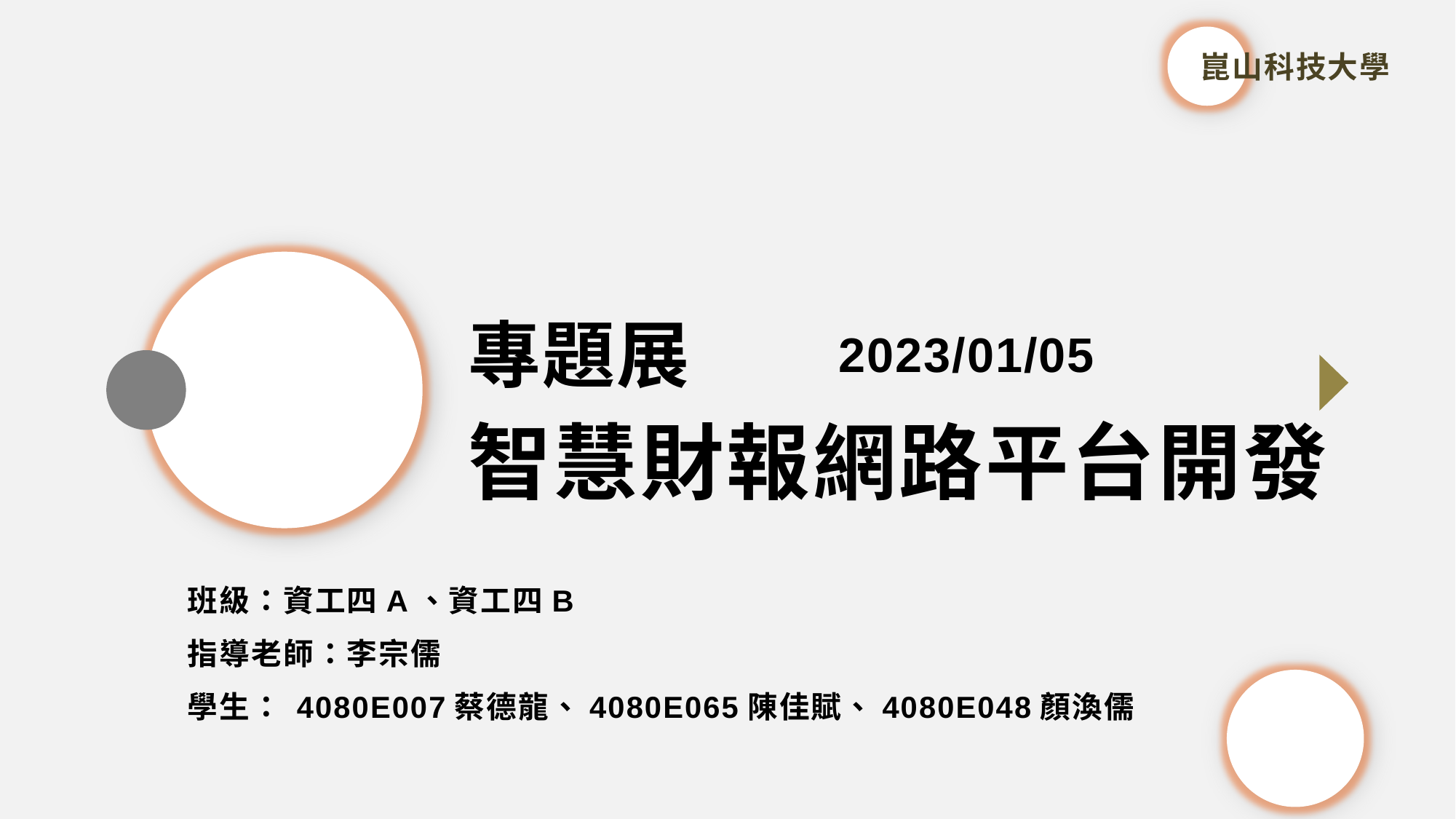

崑山科技大學

專題展
2023/01/05
智慧財報網路平台開發

班級：資工四A、資工四B
指導老師：李宗儒
學生： 	4080E007蔡德龍、4080E065陳佳賦、4080E048顏渙儒